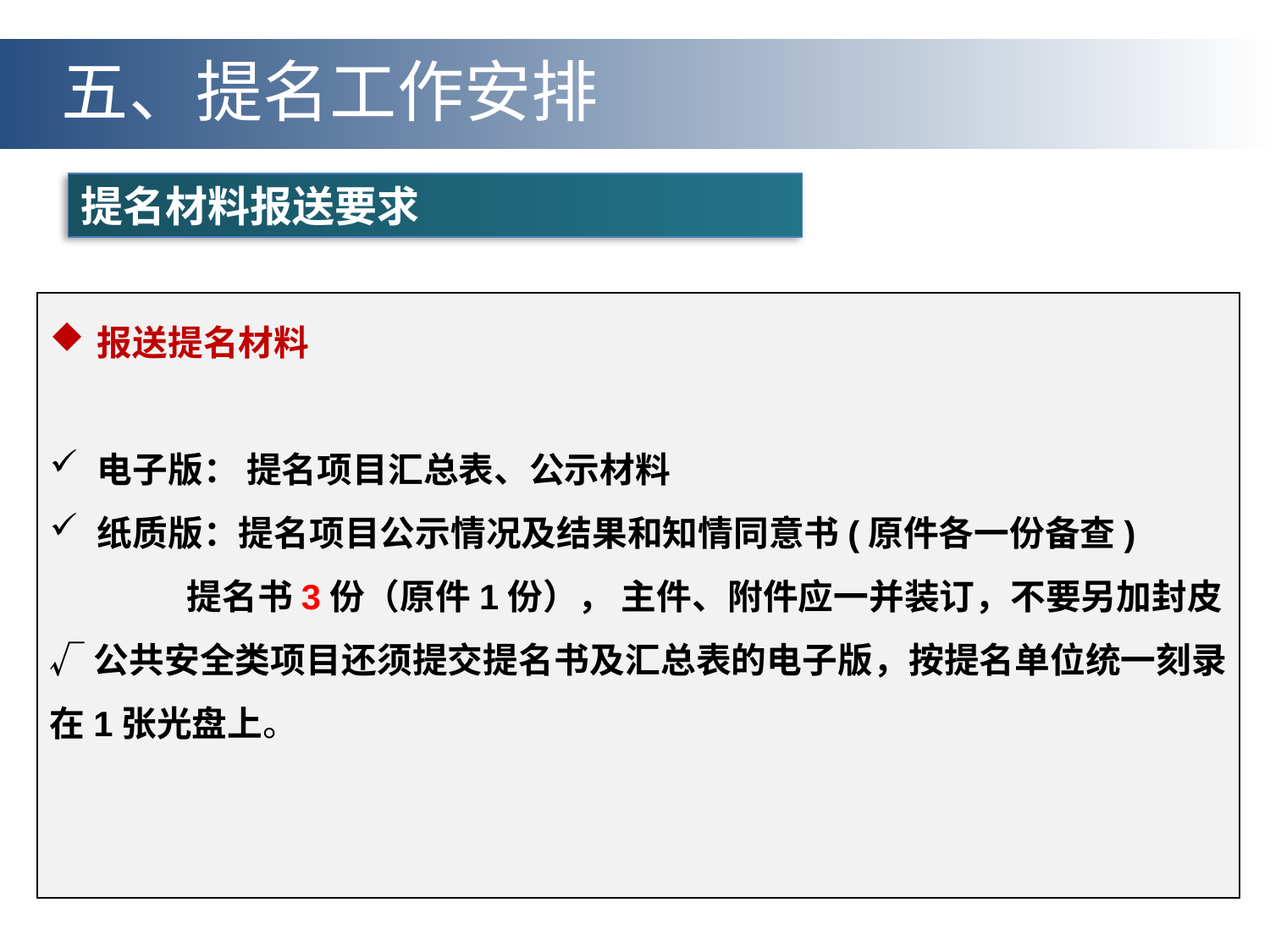

五、提名工作安排

提名材料报送要求
报送提名材料

电子版： 提名项目汇总表、公示材料
纸质版：提名项目公示情况及结果和知情同意书(原件各一份备查)
                提名书3份（原件1份）， 主件、附件应一并装订，不要另加封皮
√公共安全类项目还须提交提名书及汇总表的电子版，按提名单位统一刻录在1张光盘上。